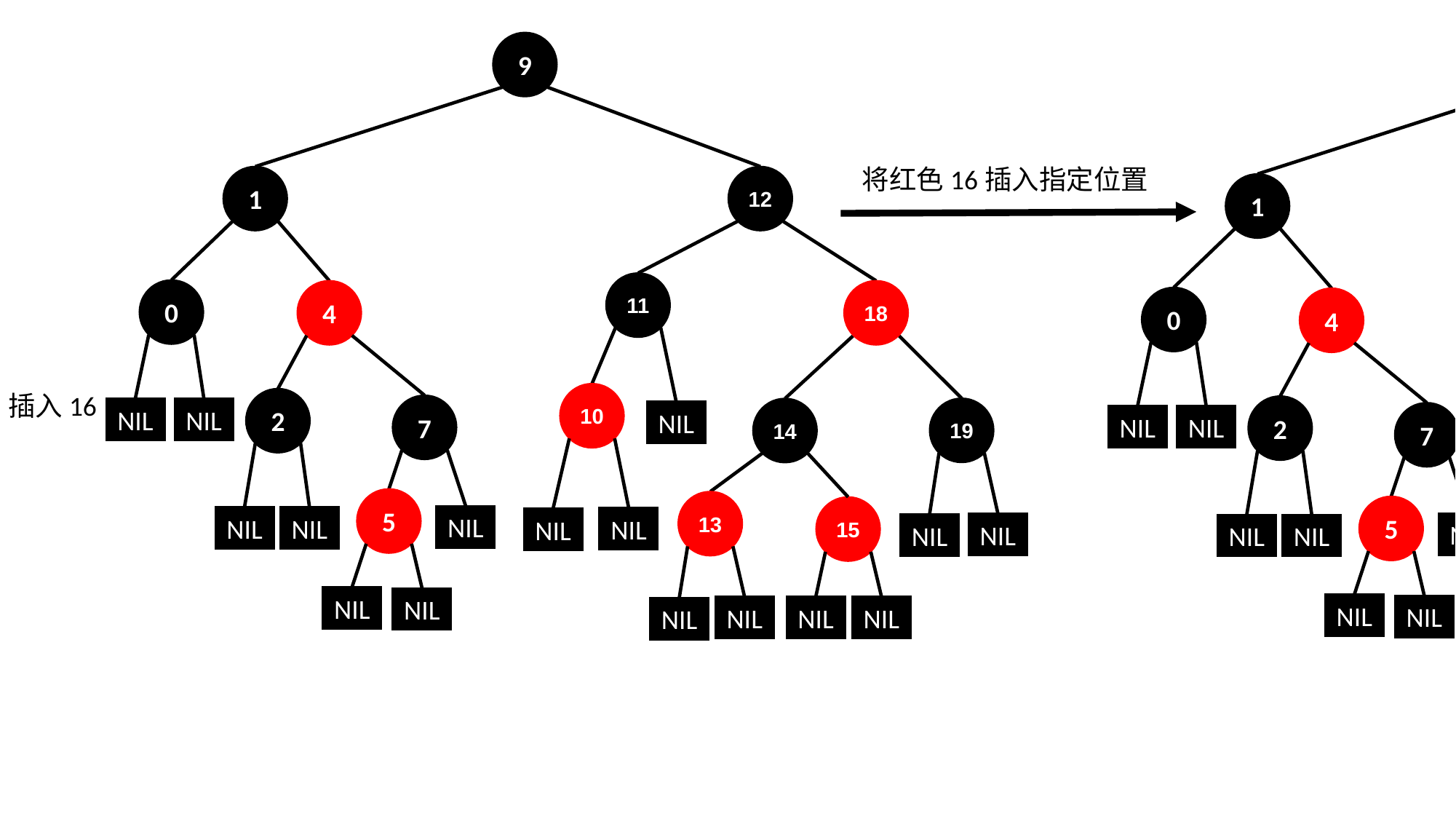

根据插入情形4的Left-Right规则：
当前节点14的父节点18是红色，叔节点11是黑色，并且14是18
的左孩子，18是12的右孩子。因此将父节点18进行右旋，
并将18设为当前节点，根据Right-Right，将12进行左旋，
并交换12和14的颜色
①将18右旋，并将18设为当前节点
9
9
9
根据插入情形3：
当前节点16的父节点15和叔节点13都是红色，因此将15
和13都设为黑色，将16的祖父节点14设为红色，
并将14作为当前节点
9
9
②将18的祖父节点12进行左旋，
并交换12和14的颜色
将红色16插入指定位置
1
12
1
12
1
12
12
1
1
14
11
0
11
4
18
0
11
4
18
0
4
18
11
0
4
14
12
0
4
18
插入16
10
2
10
7
2
NIL
NIL
19
14
10
NIL
7
2
NIL
NIL
19
14
NIL
7
10
NIL
NIL
19
14
2
13
NIL
18
7
NIL
NIL
13
19
11
NIL
2
15
7
NIL
NIL
5
13
5
15
13
5
15
NIL
13
NIL
NIL
NIL
NIL
15
NIL
NIL
NIL
NIL
NIL
NIL
5
NIL
NIL
NIL
NIL
NIL
NIL
NIL
NIL
NIL
NIL
15
19
NIL
NIL
5
NIL
NIL
NIL
NIL
NIL
10
16
NIL
NIL
NIL
NIL
NIL
NIL
NIL
NIL
NIL
NIL
NIL
16
NIL
NIL
NIL
NIL
NIL
NIL
16
NIL
NIL
NIL
NIL
NIL
NIL
16
NIL
NIL
NIL
NIL
NIL
NIL
NIL
NIL
NIL
NIL
NIL
NIL
NIL
NIL
NIL
NIL
NIL
NIL
NIL